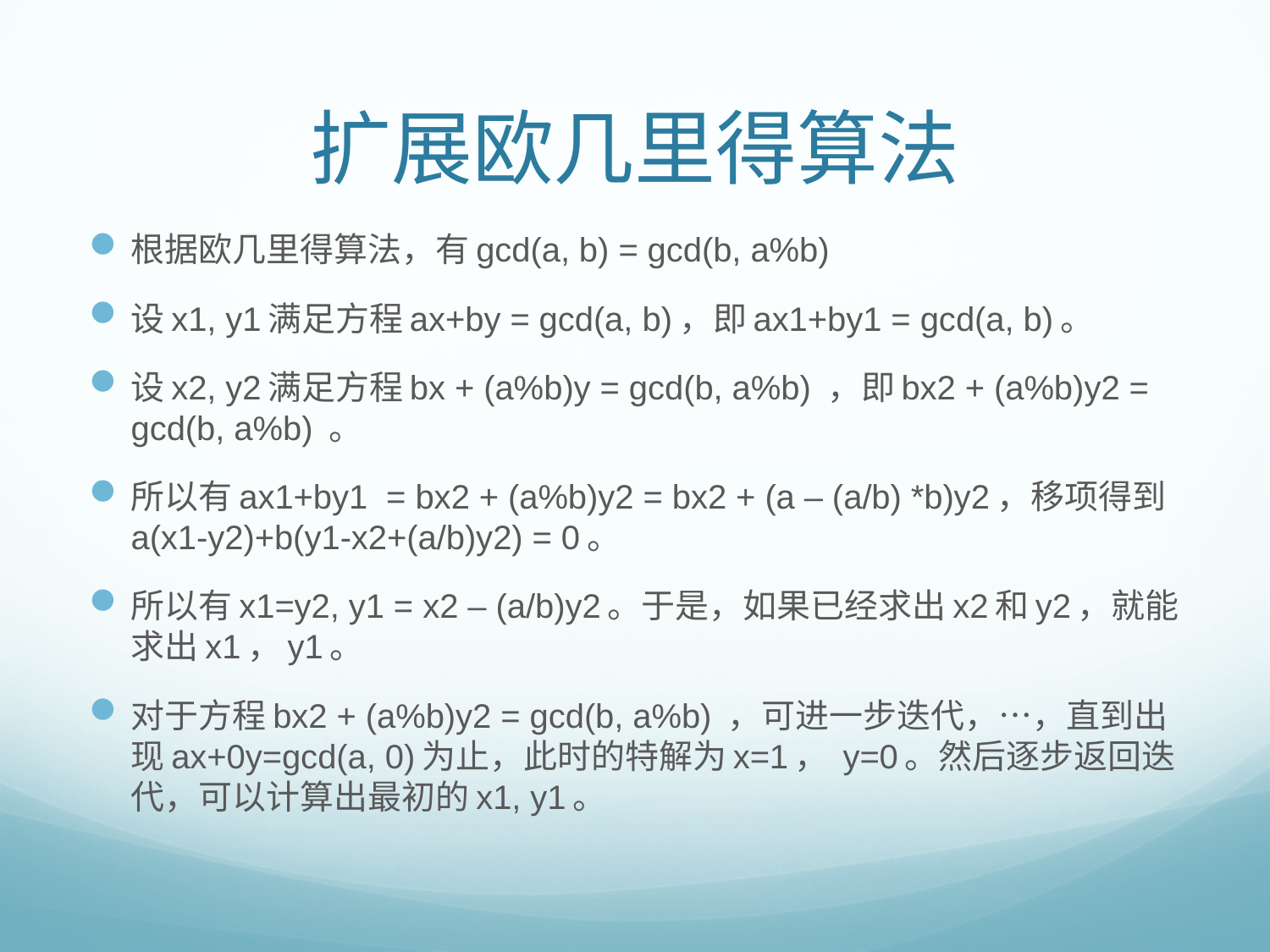

# 扩展欧几里得算法
根据欧几里得算法，有gcd(a, b) = gcd(b, a%b)
设x1, y1满足方程ax+by = gcd(a, b)，即ax1+by1 = gcd(a, b)。
设x2, y2满足方程bx + (a%b)y = gcd(b, a%b) ，即bx2 + (a%b)y2 = gcd(b, a%b) 。
所以有ax1+by1  = bx2 + (a%b)y2 = bx2 + (a – (a/b) *b)y2，移项得到a(x1-y2)+b(y1-x2+(a/b)y2) = 0。
所以有x1=y2, y1 = x2 – (a/b)y2。于是，如果已经求出x2和y2，就能求出x1，y1。
对于方程bx2 + (a%b)y2 = gcd(b, a%b) ，可进一步迭代，…，直到出现ax+0y=gcd(a, 0)为止，此时的特解为x=1， y=0。然后逐步返回迭代，可以计算出最初的x1, y1。